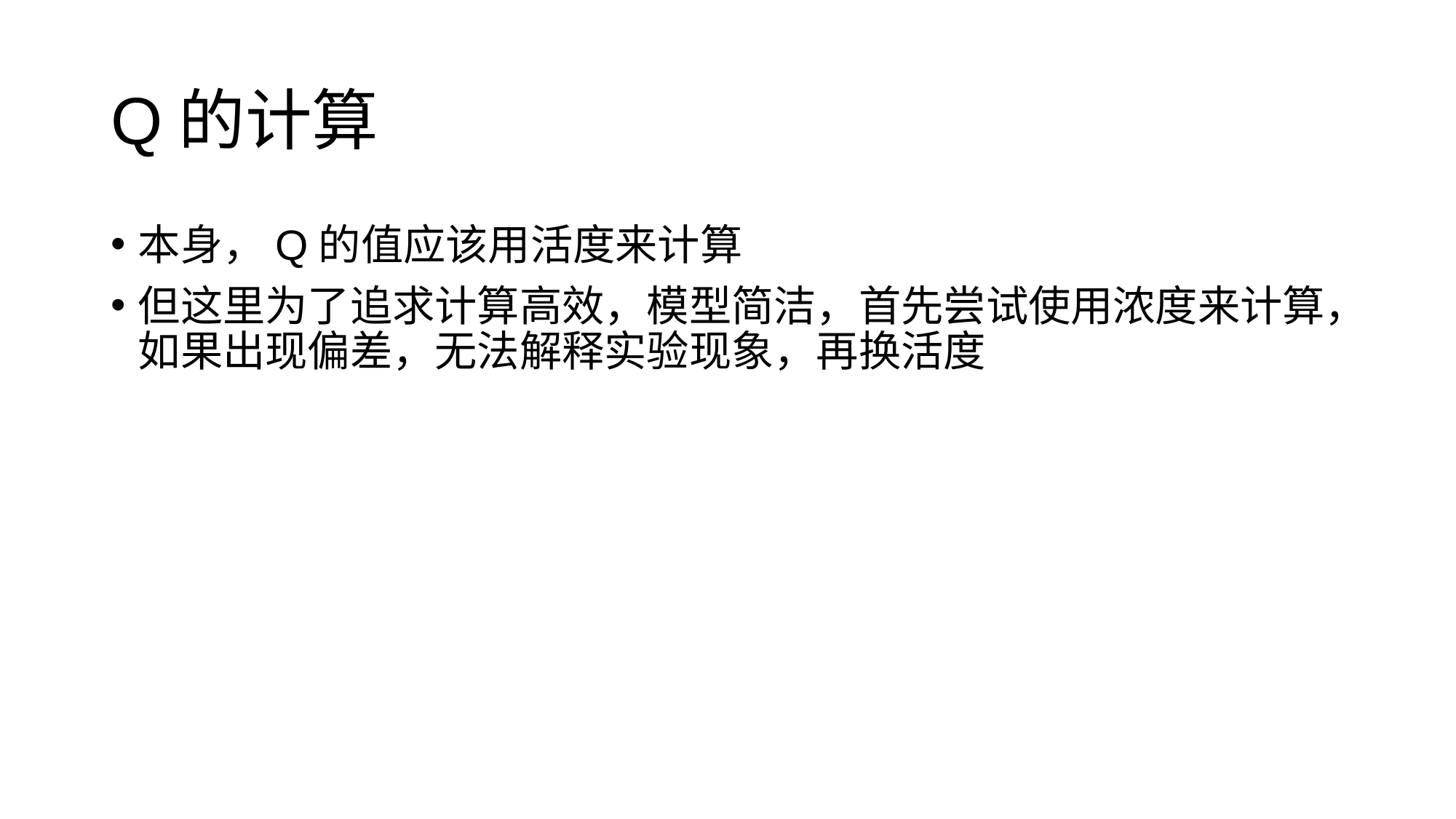

# Q的计算
本身，Q的值应该用活度来计算
但这里为了追求计算高效，模型简洁，首先尝试使用浓度来计算，如果出现偏差，无法解释实验现象，再换活度